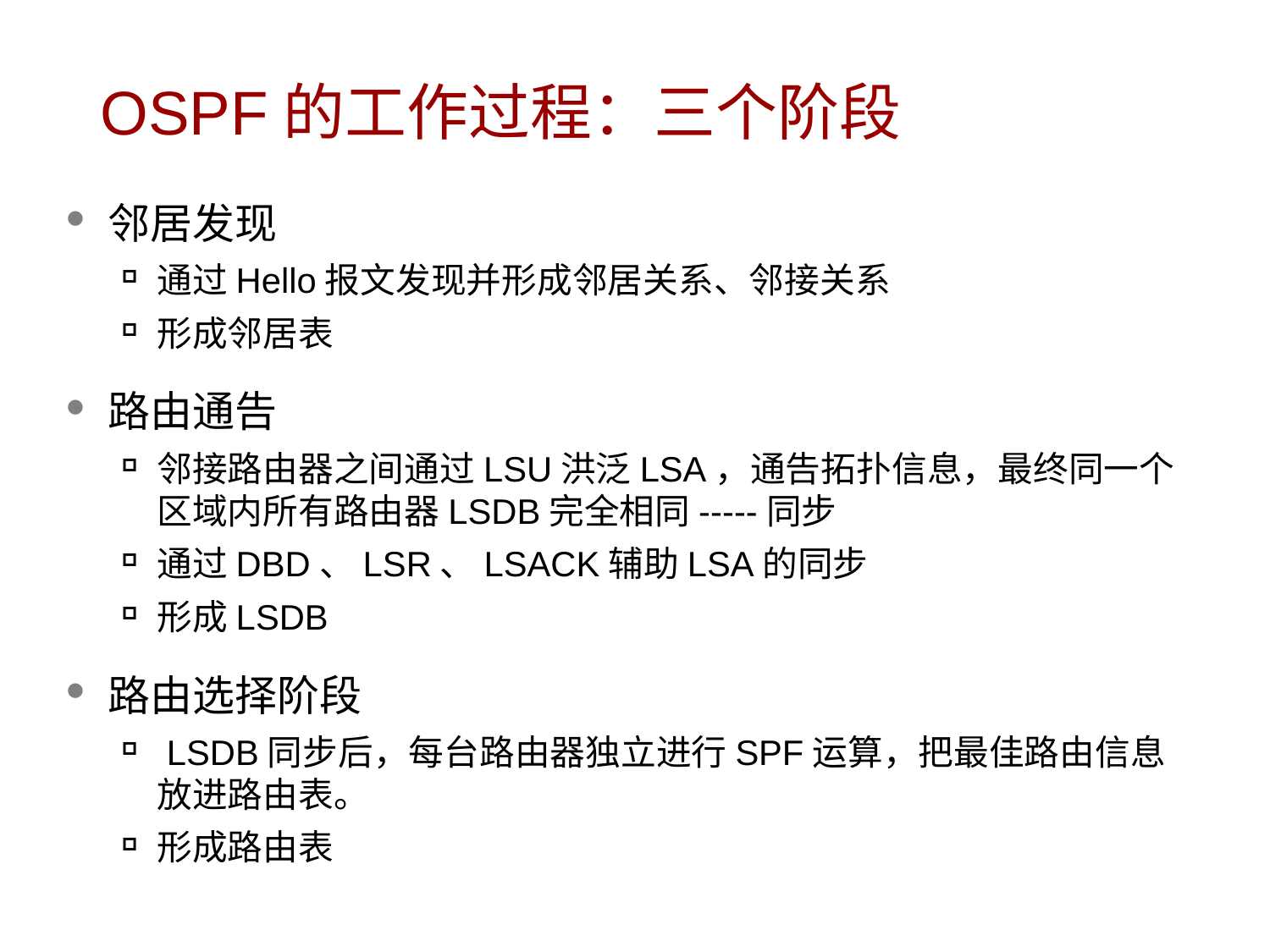

# OSPF的工作过程：三个阶段
邻居发现
通过Hello报文发现并形成邻居关系、邻接关系
形成邻居表
路由通告
邻接路由器之间通过LSU洪泛LSA，通告拓扑信息，最终同一个区域内所有路由器LSDB完全相同-----同步
通过DBD、LSR、LSACK辅助LSA的同步
形成LSDB
路由选择阶段
 LSDB同步后，每台路由器独立进行SPF运算，把最佳路由信息放进路由表。
形成路由表